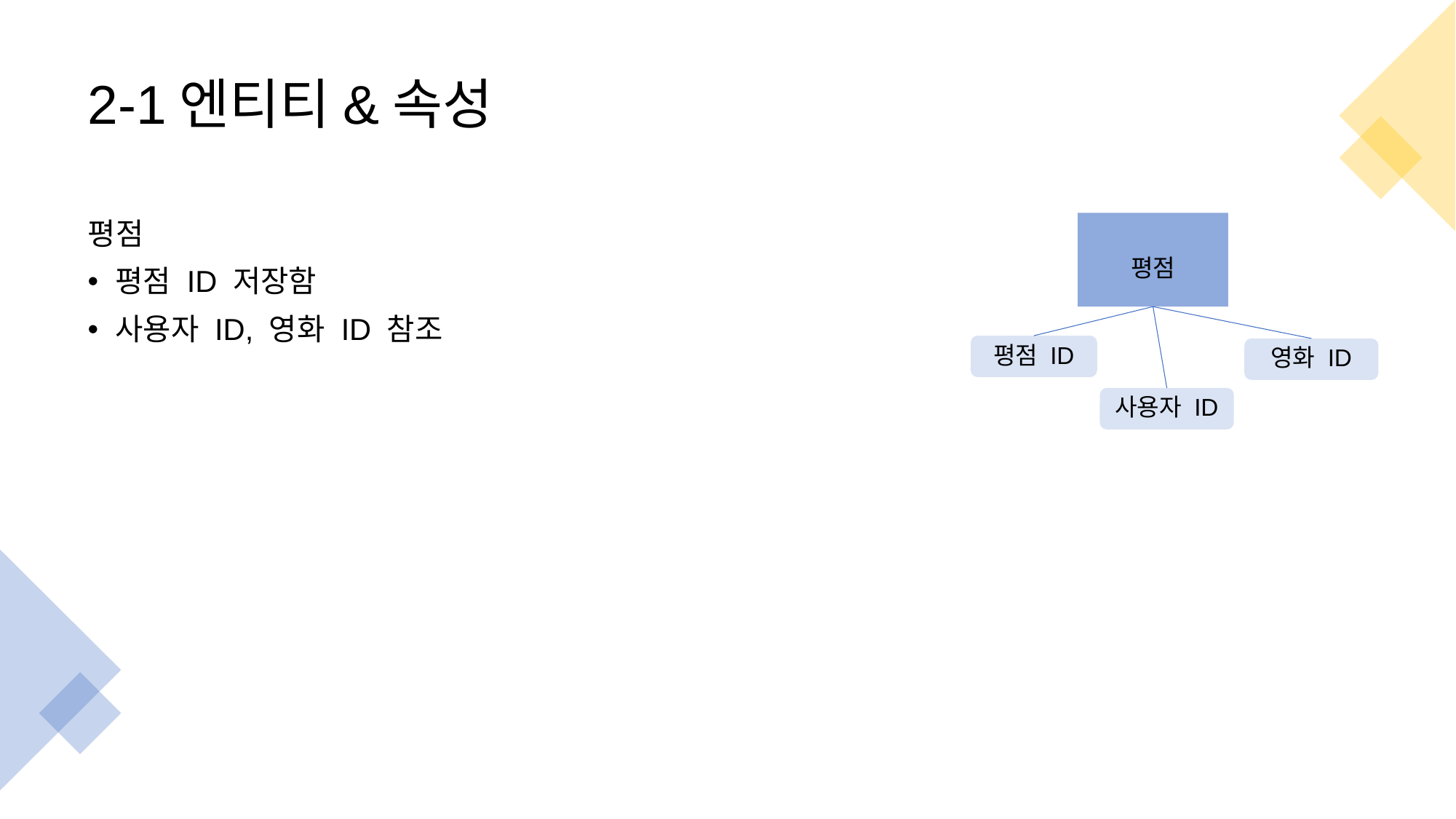

# 2-1엔티티&속성
평점
평점 ID 저장함
사용자 ID, 영화 ID 참조

평점

평점 ID
영화 ID
사용자 ID